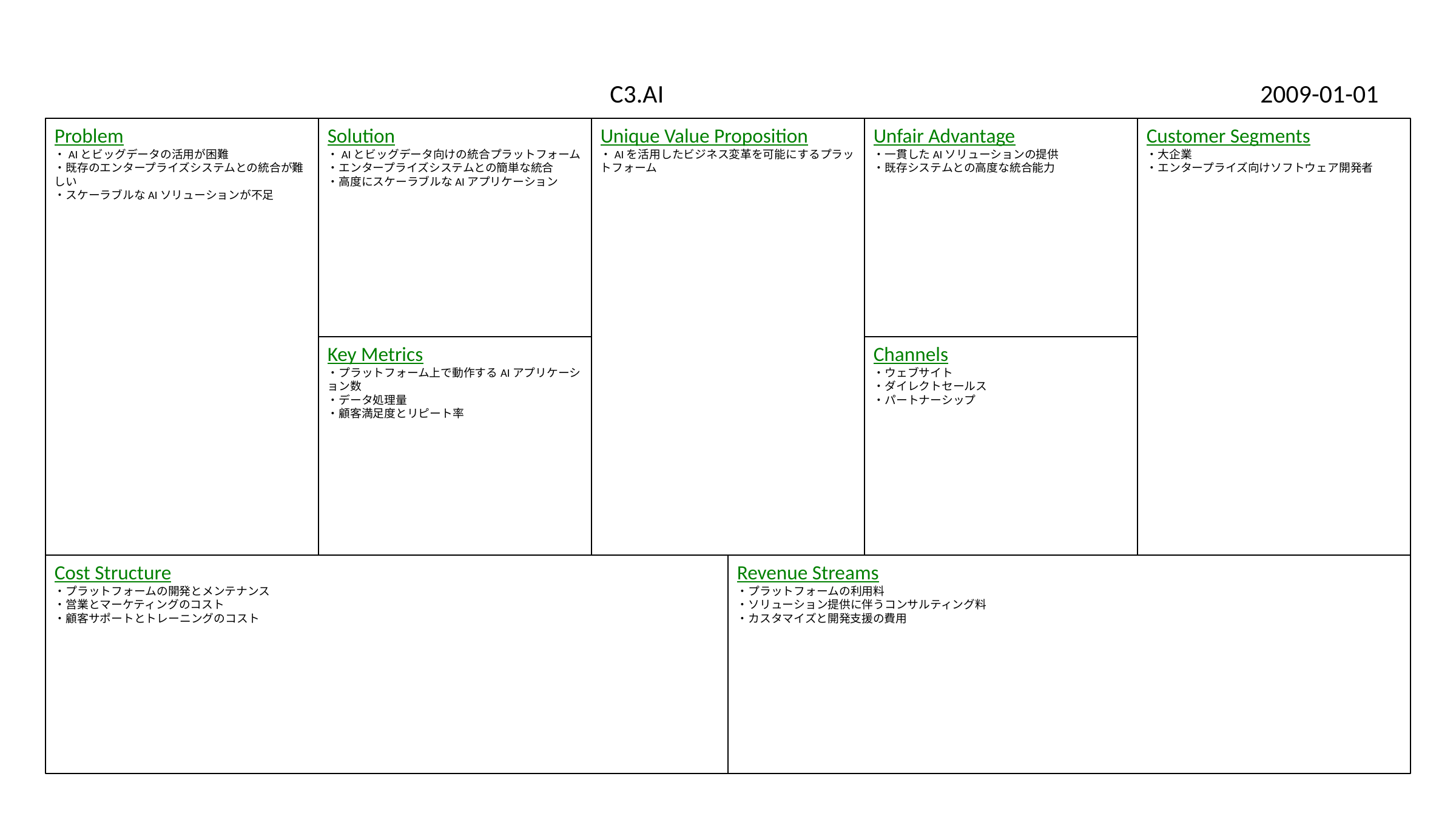

C3.AI

2009-01-01
Problem
・AIとビッグデータの活用が困難
・既存のエンタープライズシステムとの統合が難しい
・スケーラブルなAIソリューションが不足
Solution
・AIとビッグデータ向けの統合プラットフォーム
・エンタープライズシステムとの簡単な統合
・高度にスケーラブルなAIアプリケーション
Unique Value Proposition
・AIを活用したビジネス変革を可能にするプラットフォーム
Unfair Advantage
・一貫したAIソリューションの提供
・既存システムとの高度な統合能力
Customer Segments
・大企業
・エンタープライズ向けソフトウェア開発者
Key Metrics
・プラットフォーム上で動作するAIアプリケーション数
・データ処理量
・顧客満足度とリピート率
Channels
・ウェブサイト
・ダイレクトセールス
・パートナーシップ
Cost Structure
・プラットフォームの開発とメンテナンス
・営業とマーケティングのコスト
・顧客サポートとトレーニングのコスト
Revenue Streams
・プラットフォームの利用料
・ソリューション提供に伴うコンサルティング料
・カスタマイズと開発支援の費用